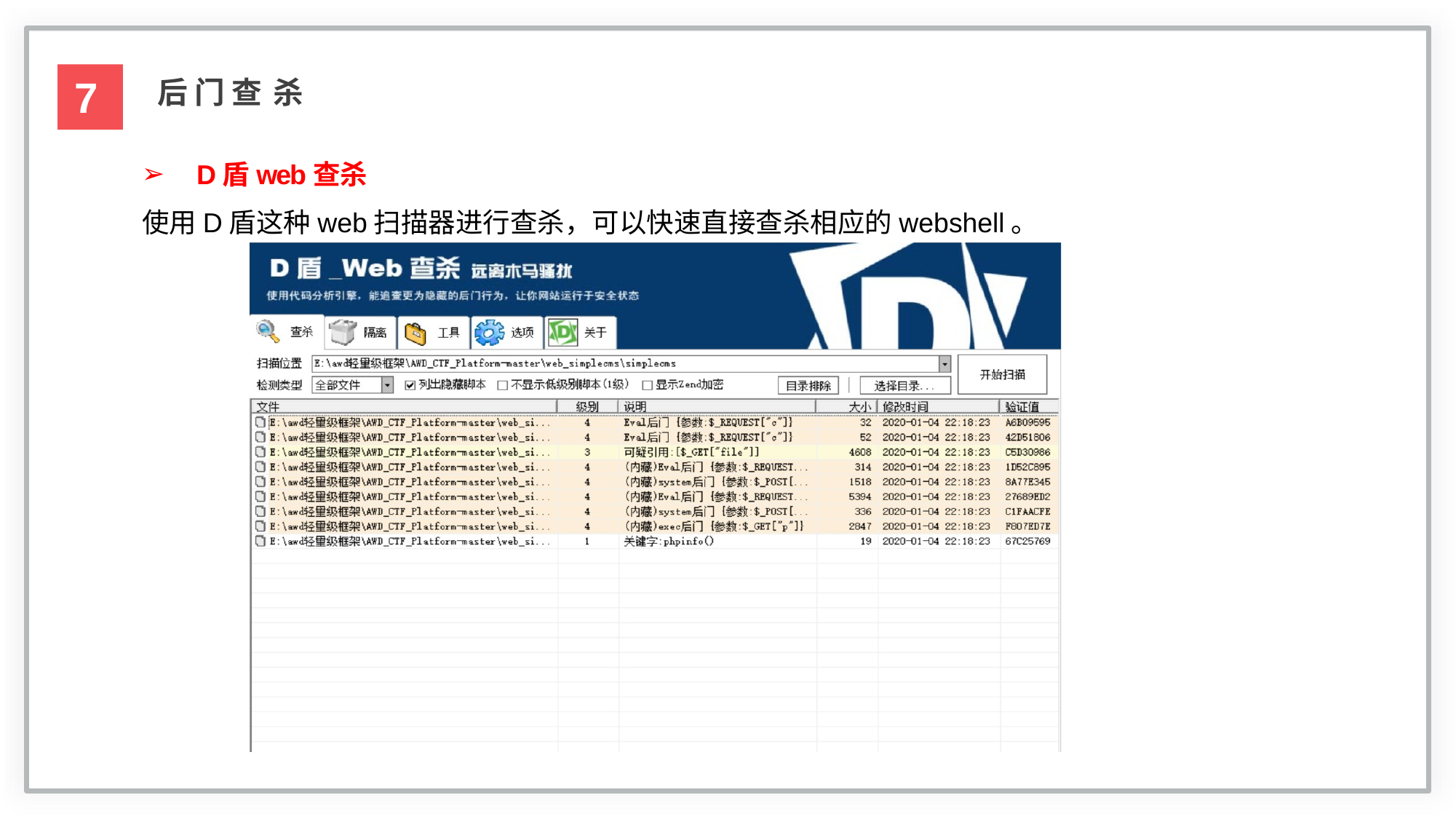

73
后 门 查 杀

D盾web查杀
使用D盾这种web扫描器进行查杀，可以快速直接查杀相应的webshell。